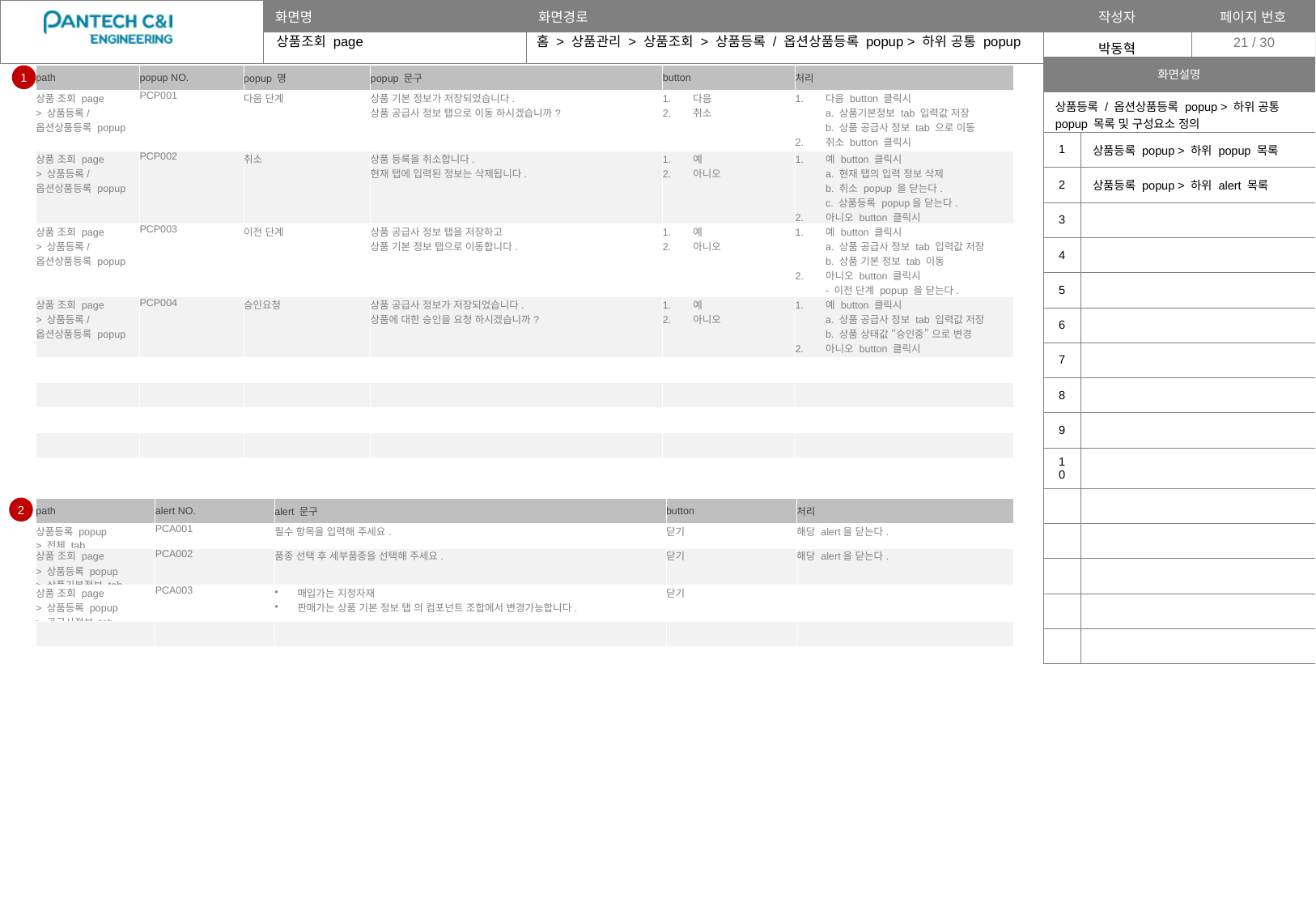

상품조회 page
홈 > 상품관리 > 상품조회 > 상품등록 / 옵션상품등록 popup > 하위 공통 popup
21
| 화면설명 |  |
| --- | --- |
| 상품등록 / 옵션상품등록 popup > 하위 공통 popup 목록 및 구성요소 정의 |  |
| 1 | 상품등록 popup > 하위 popup 목록 |
| 2 | 상품등록 popup > 하위 alert 목록 |
| 3 |  |
| 4 |  |
| 5 |  |
| 6 |  |
| 7 |  |
| 8 |  |
| 9 |  |
| 10 |  |
|  |  |
|  |  |
|  |  |
|  |  |
|  |  |
1
| path | popup NO. | popup 명 | popup 문구 | button | 처리 |
| --- | --- | --- | --- | --- | --- |
| 상품 조회 page > 상품등록/ 옵션상품등록 popup | PCP001 | 다음 단계 | 상품 기본 정보가 저장되었습니다. 상품 공급사 정보 탭으로 이동 하시겠습니까? | 다음 취소 | 다음 button 클릭시 a. 상품기본정보 tab 입력값 저장 b. 상품 공급사 정보 tab 으로 이동 취소 button 클릭시 - 다음 단계 popup을 닫는다. |
| 상품 조회 page > 상품등록/ 옵션상품등록 popup | PCP002 | 취소 | 상품 등록을 취소합니다. 현재 탭에 입력된 정보는 삭제됩니다. | 예 아니오 | 예 button 클릭시 a. 현재 탭의 입력 정보 삭제 b. 취소 popup 을 닫는다. c. 상품등록 popup을 닫는다. 아니오 button 클릭시 - 취소 popup을 닫는다. |
| 상품 조회 page > 상품등록/ 옵션상품등록 popup | PCP003 | 이전 단계 | 상품 공급사 정보 탭을 저장하고 상품 기본 정보 탭으로 이동합니다. | 예 아니오 | 예 button 클릭시 a. 상품 공급사 정보 tab 입력값 저장 b. 상품 기본 정보 tab 이동 아니오 button 클릭시 - 이전 단계 popup 을 닫는다. |
| 상품 조회 page > 상품등록/ 옵션상품등록 popup | PCP004 | 승인요청 | 상품 공급사 정보가 저장되었습니다. 상품에 대한 승인을 요청 하시겠습니까? | 예 아니오 | 예 button 클릭시 a. 상품 공급사 정보 tab 입력값 저장 b. 상품 상태값 “승인중” 으로 변경 아니오 button 클릭시 - 승인요청 popup 을 닫는다. |
|  |  |  |  |  |  |
|  |  |  |  |  |  |
|  |  |  |  |  |  |
|  |  |  |  |  |  |
2
| path | alert NO. | alert 문구 | button | 처리 |
| --- | --- | --- | --- | --- |
| 상품등록 popup > 전체 tab | PCA001 | 필수 항목을 입력해 주세요. | 닫기 | 해당 alert을 닫는다. |
| 상품 조회 page > 상품등록 popup > 상품기본정보 tab | PCA002 | 품종 선택 후 세부품종을 선택해 주세요. | 닫기 | 해당 alert을 닫는다. |
| 상품 조회 page > 상품등록 popup > 공급사정보 tab | PCA003 | 매입가는 지정자재 판매가는 상품 기본 정보 탭 의 컴포넌트 조합에서 변경가능합니다. | 닫기 |  |
|  |  |  |  |  |